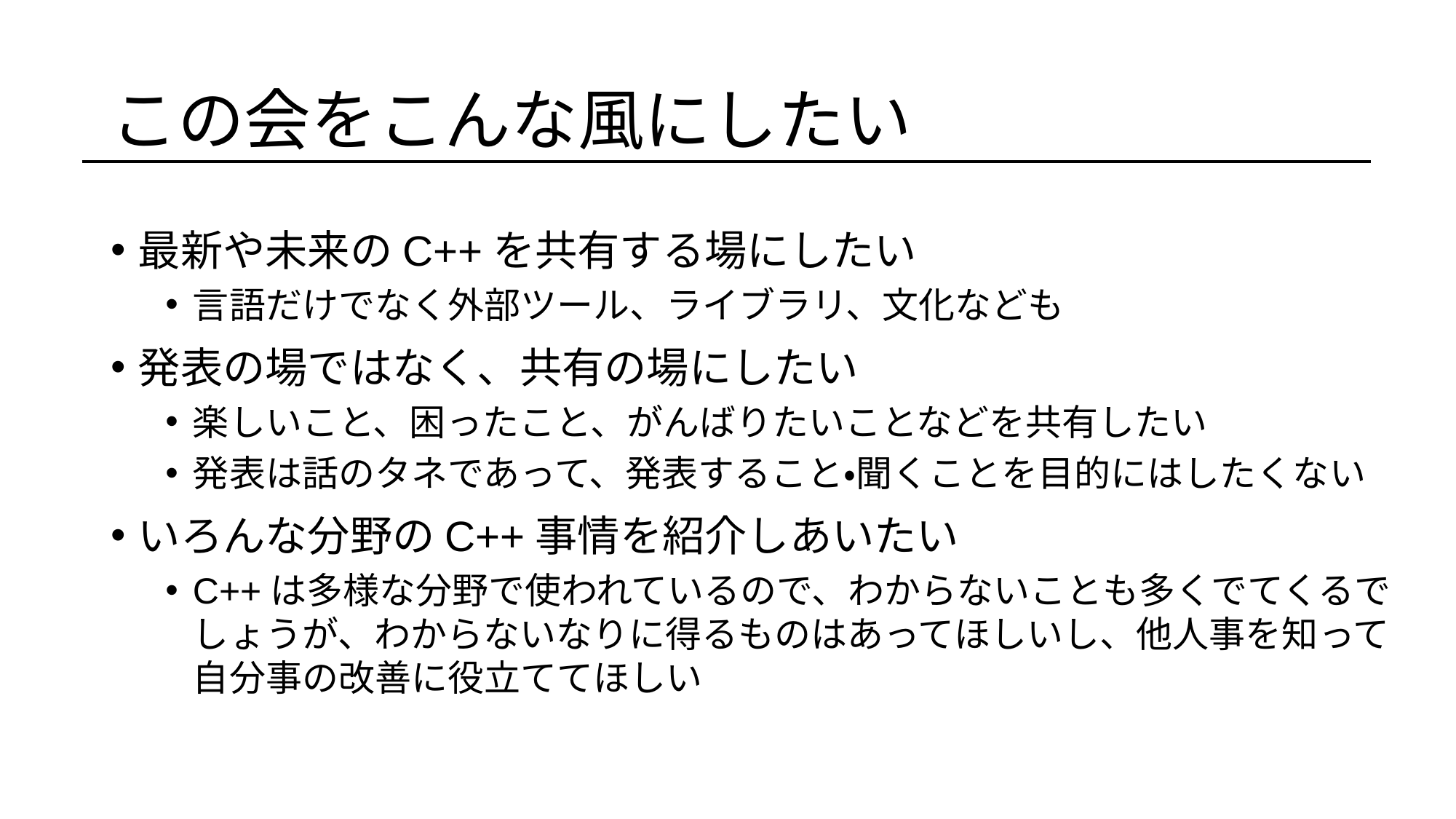

# この会をこんな風にしたい
最新や未来のC++を共有する場にしたい
言語だけでなく外部ツール、ライブラリ、文化なども
発表の場ではなく、共有の場にしたい
楽しいこと、困ったこと、がんばりたいことなどを共有したい
発表は話のタネであって、発表すること・聞くことを目的にはしたくない
いろんな分野のC++事情を紹介しあいたい
C++は多様な分野で使われているので、わからないことも多くでてくるでしょうが、わからないなりに得るものはあってほしいし、他人事を知って自分事の改善に役立ててほしい